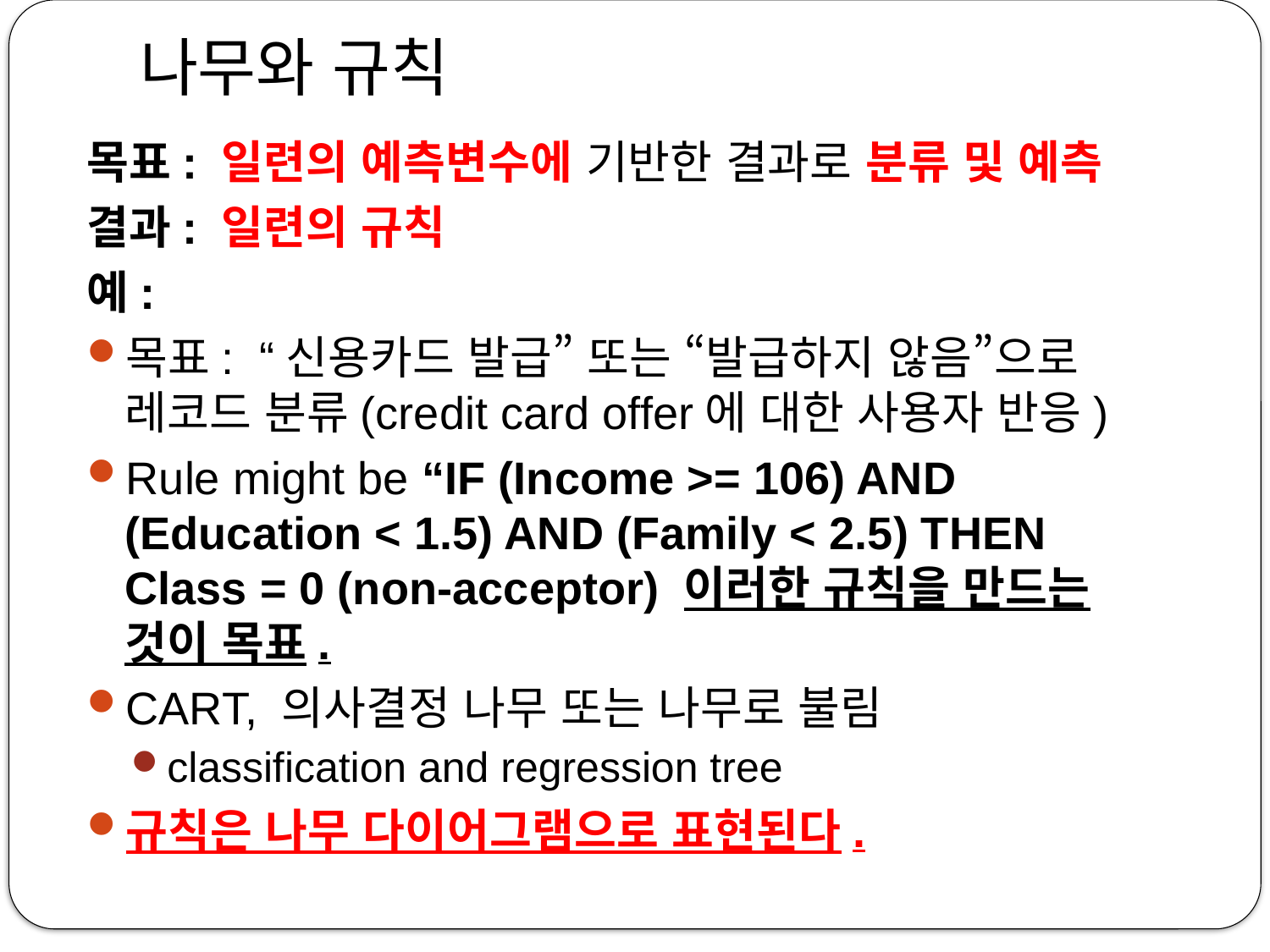

# 나무와 규칙
목표: 일련의 예측변수에 기반한 결과로 분류 및 예측
결과: 일련의 규칙
예:
목표:  “신용카드 발급” 또는 “발급하지 않음”으로 레코드 분류(credit card offer에 대한 사용자 반응)
Rule might be “IF (Income >= 106) AND (Education < 1.5) AND (Family < 2.5) THEN Class = 0 (non-acceptor) 이러한 규칙을 만드는 것이 목표.
CART, 의사결정 나무 또는 나무로 불림
classification and regression tree
규칙은 나무 다이어그램으로 표현된다.